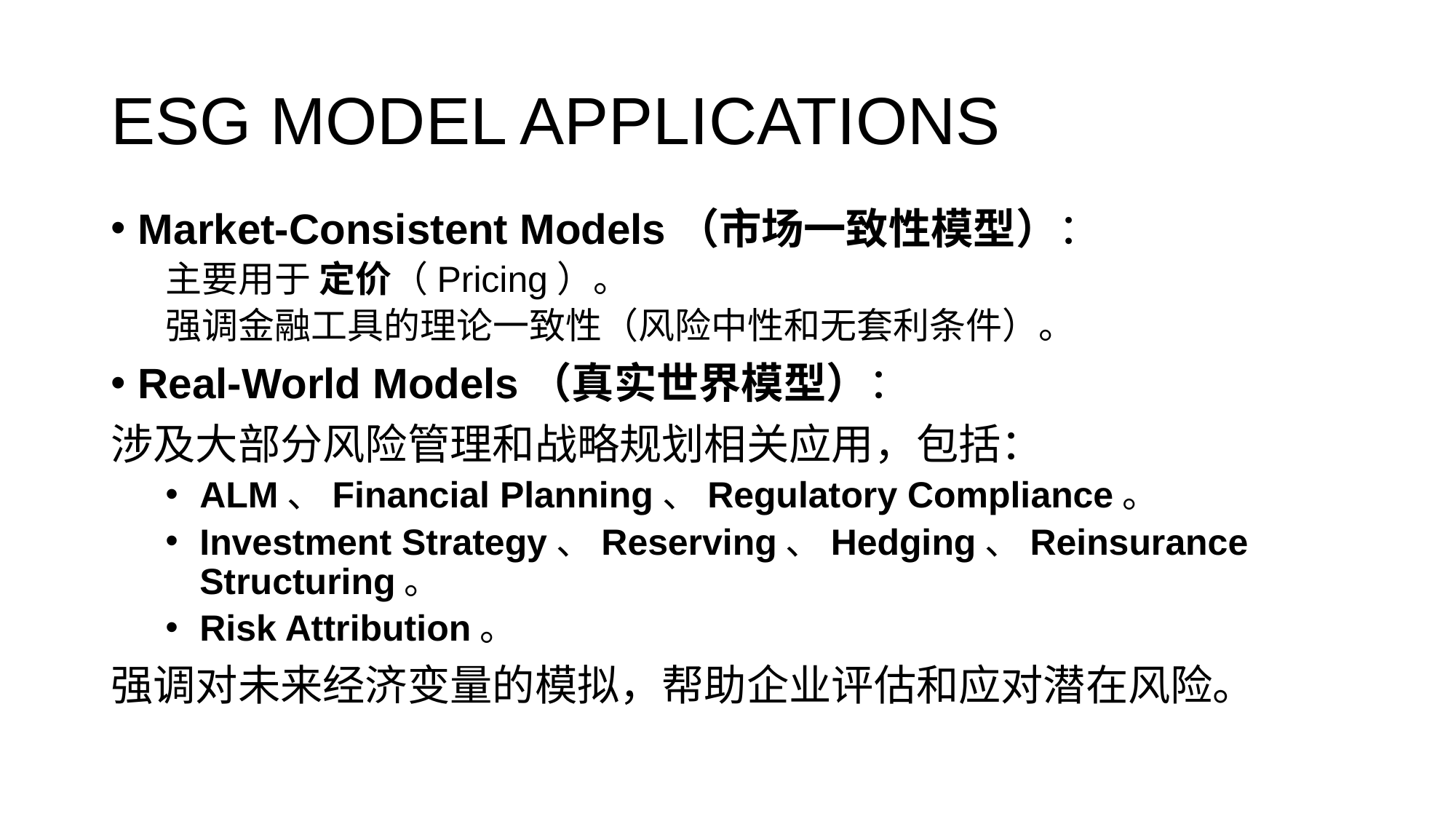

# ESG MODEL APPLICATIONS
Market-Consistent Models（市场一致性模型）：
主要用于 定价（Pricing）。
强调金融工具的理论一致性（风险中性和无套利条件）。
Real-World Models（真实世界模型）：
涉及大部分风险管理和战略规划相关应用，包括：
ALM、Financial Planning、Regulatory Compliance。
Investment Strategy、Reserving、Hedging、Reinsurance Structuring。
Risk Attribution。
强调对未来经济变量的模拟，帮助企业评估和应对潜在风险。